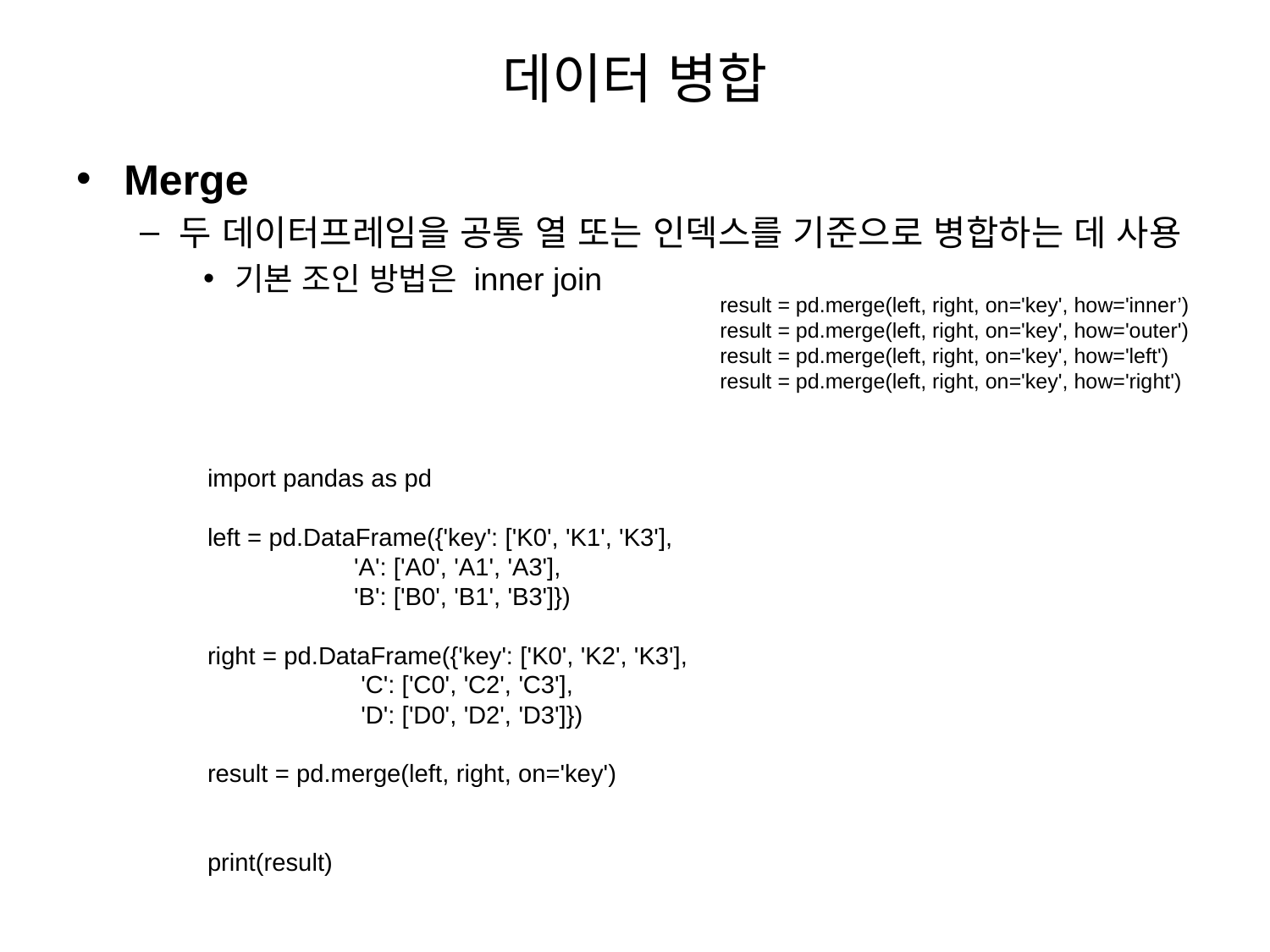

# 데이터 병합
Merge
두 데이터프레임을 공통 열 또는 인덱스를 기준으로 병합하는 데 사용
기본 조인 방법은 inner join
result = pd.merge(left, right, on='key', how='inner’)
result = pd.merge(left, right, on='key', how='outer')
result = pd.merge(left, right, on='key', how='left')
result = pd.merge(left, right, on='key', how='right')

import pandas as pd

left = pd.DataFrame({'key': ['K0', 'K1', 'K3'],
                     'A': ['A0', 'A1', 'A3'],
                     'B': ['B0', 'B1', 'B3']})

right = pd.DataFrame({'key': ['K0', 'K2', 'K3'],
                      'C': ['C0', 'C2', 'C3'],
                      'D': ['D0', 'D2', 'D3']})

result = pd.merge(left, right, on='key')

print(result)